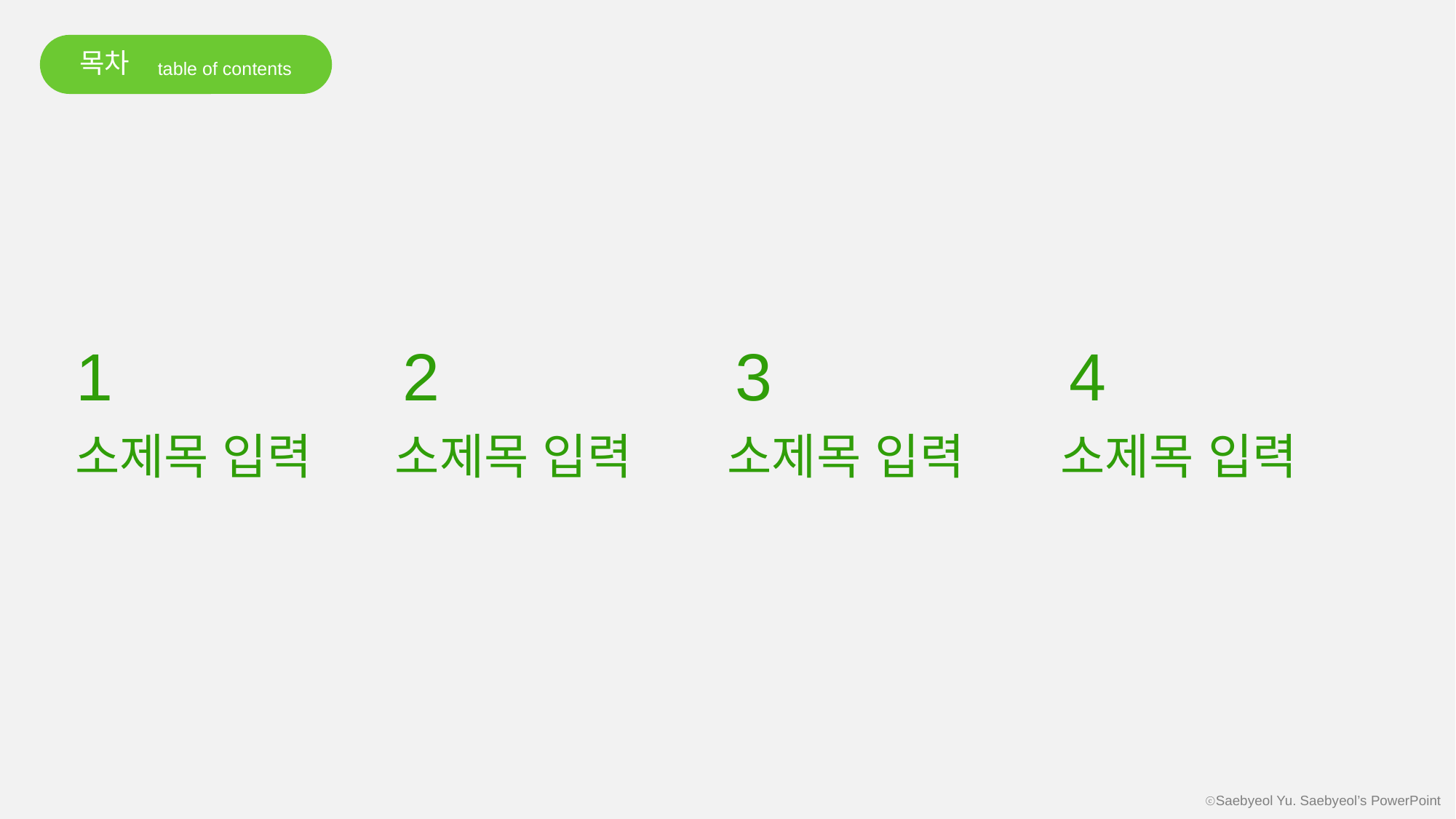

목차
table of contents
4
3
2
1
소제목 입력
소제목 입력
소제목 입력
소제목 입력